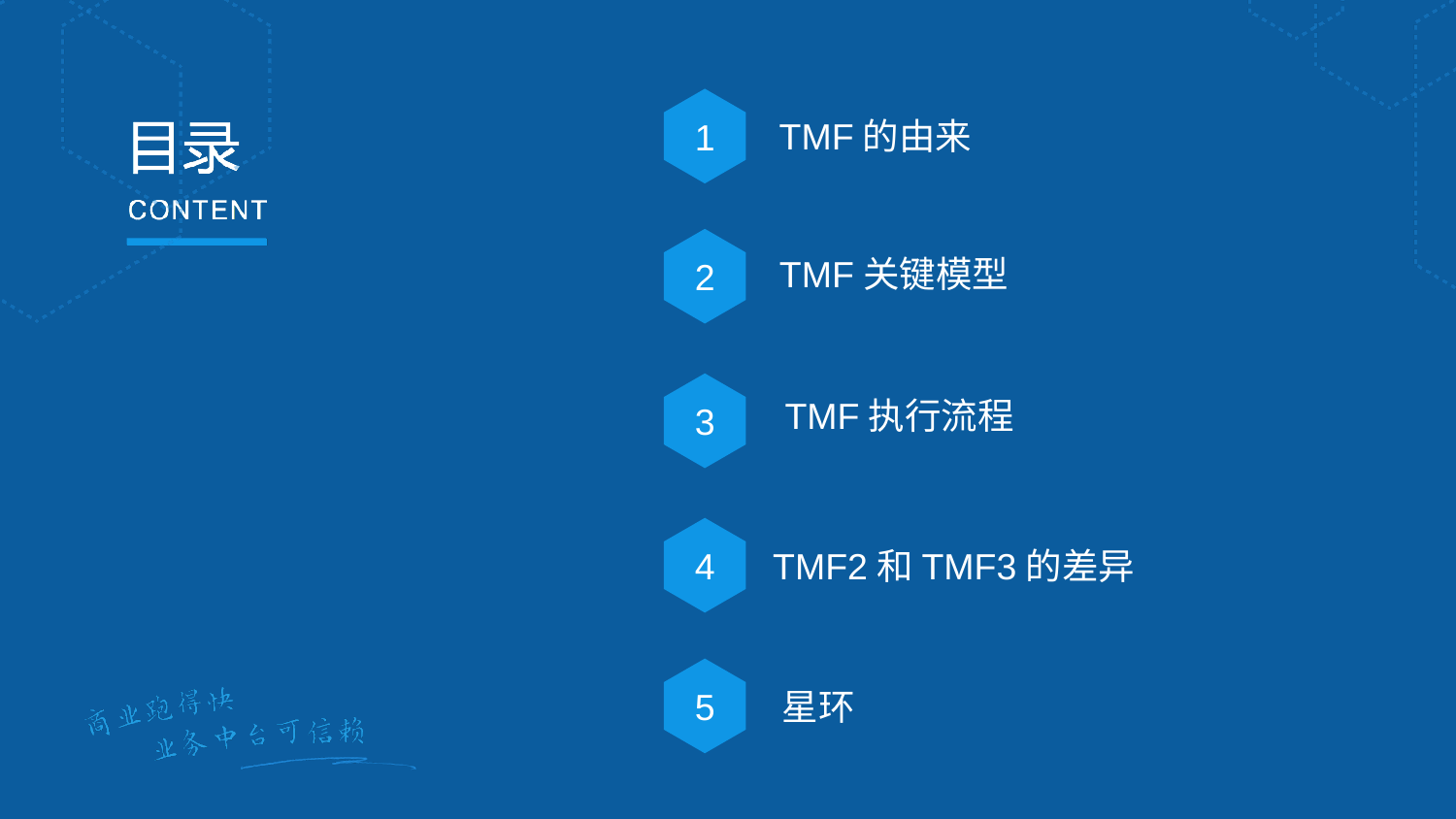

BBAAD9C20180234D78A0072836F0B6F092B9B2061D56DB20A9D98B3BB1562BE91B4BBA38C16B3B0B22492708C84627EB98F9210A91D0FBF11BBFC2427E0E20D824F7FAADFC2476C734F429676FF249FE1F60EDC976B7C23068F611975E6E9CB8DEF62098BE3

1

TMF的由来
2
TMF关键模型

3
TMF执行流程
4
TMF2和TMF3的差异
5
星环